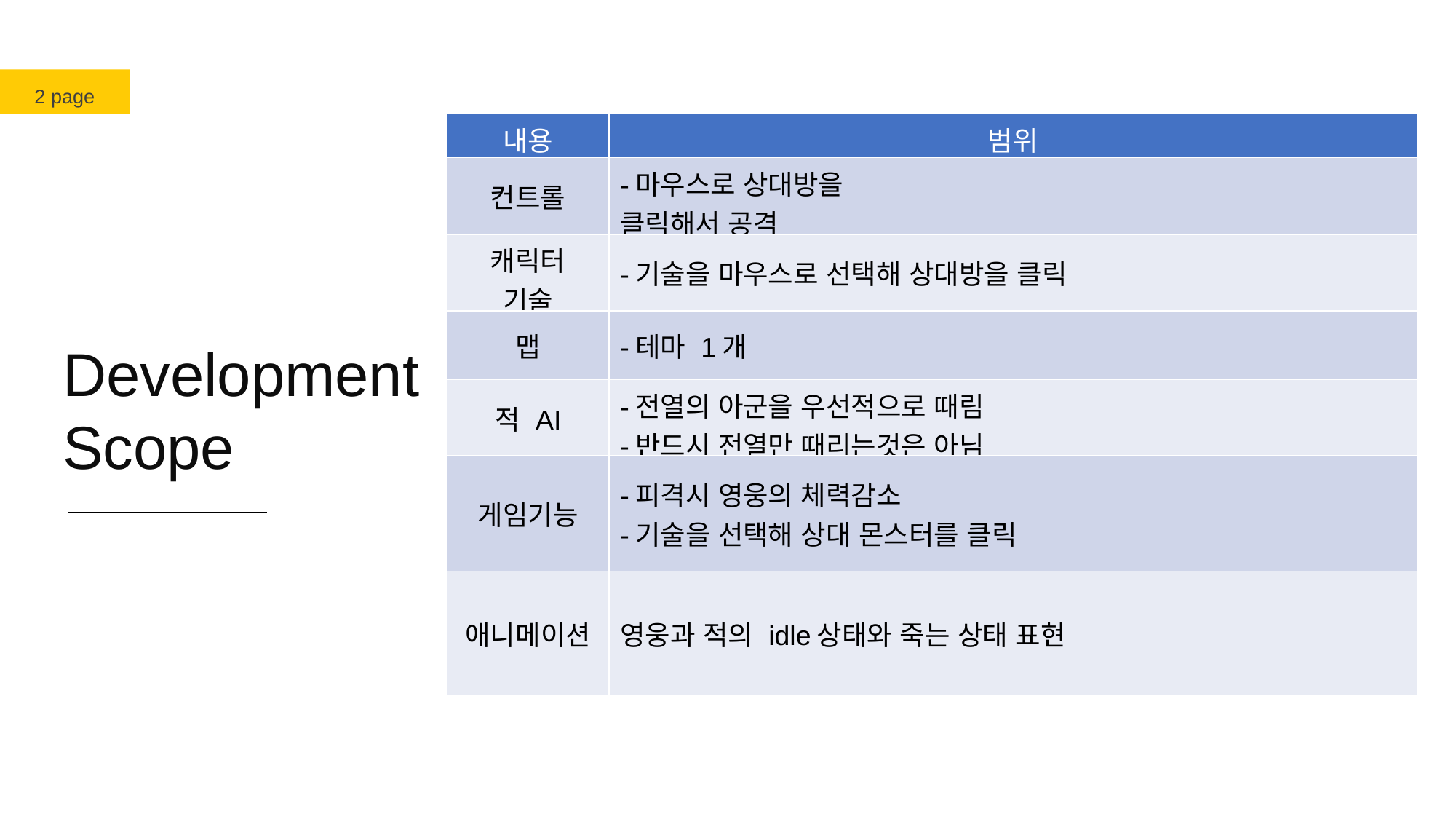

2 page

| 내용 | 범위 |
| --- | --- |
| 컨트롤 | -마우스로 상대방을 클릭해서 공격 |
| 캐릭터 기술 | -기술을 마우스로 선택해 상대방을 클릭 |
| 맵 | -테마 1개 |
| 적 AI | -전열의 아군을 우선적으로 때림 -반드시 전열만 때리는것은 아님 |
| 게임기능 | -피격시 영웅의 체력감소 -기술을 선택해 상대 몬스터를 클릭 |
| 애니메이션 | 영웅과 적의 idle상태와 죽는 상태 표현 |
Development
Scope